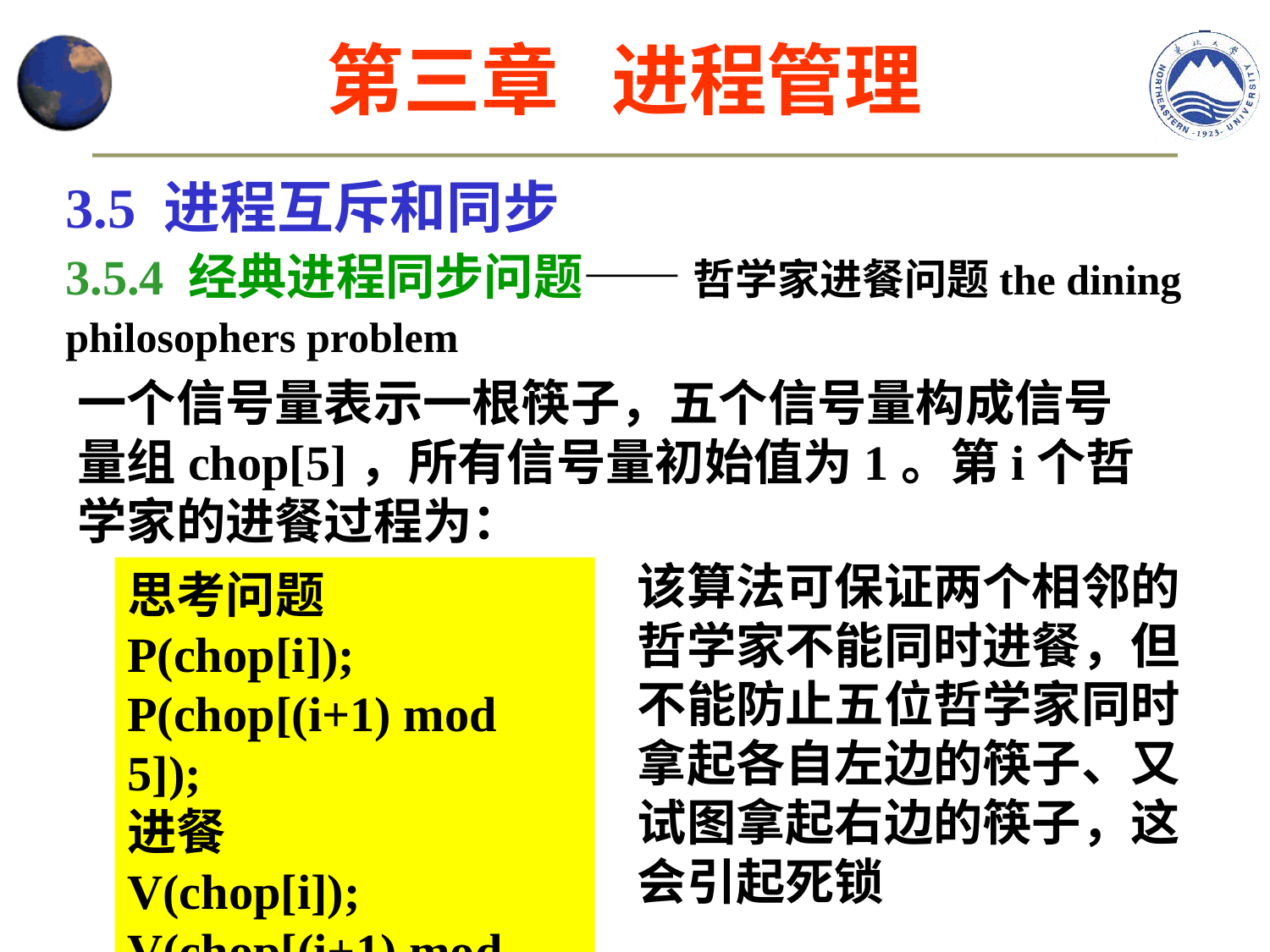

第三章   进程管理
3.5 进程互斥和同步
3.5.4 经典进程同步问题—— 哲学家进餐问题the dining philosophers problem
一个信号量表示一根筷子，五个信号量构成信号量组chop[5]，所有信号量初始值为1。第i个哲学家的进餐过程为：

该算法可保证两个相邻的哲学家不能同时进餐，但不能防止五位哲学家同时拿起各自左边的筷子、又试图拿起右边的筷子，这会引起死锁
思考问题
P(chop[i]);
P(chop[(i+1) mod 5]);
进餐
V(chop[i]);
V(chop[(i+1) mod 5]);